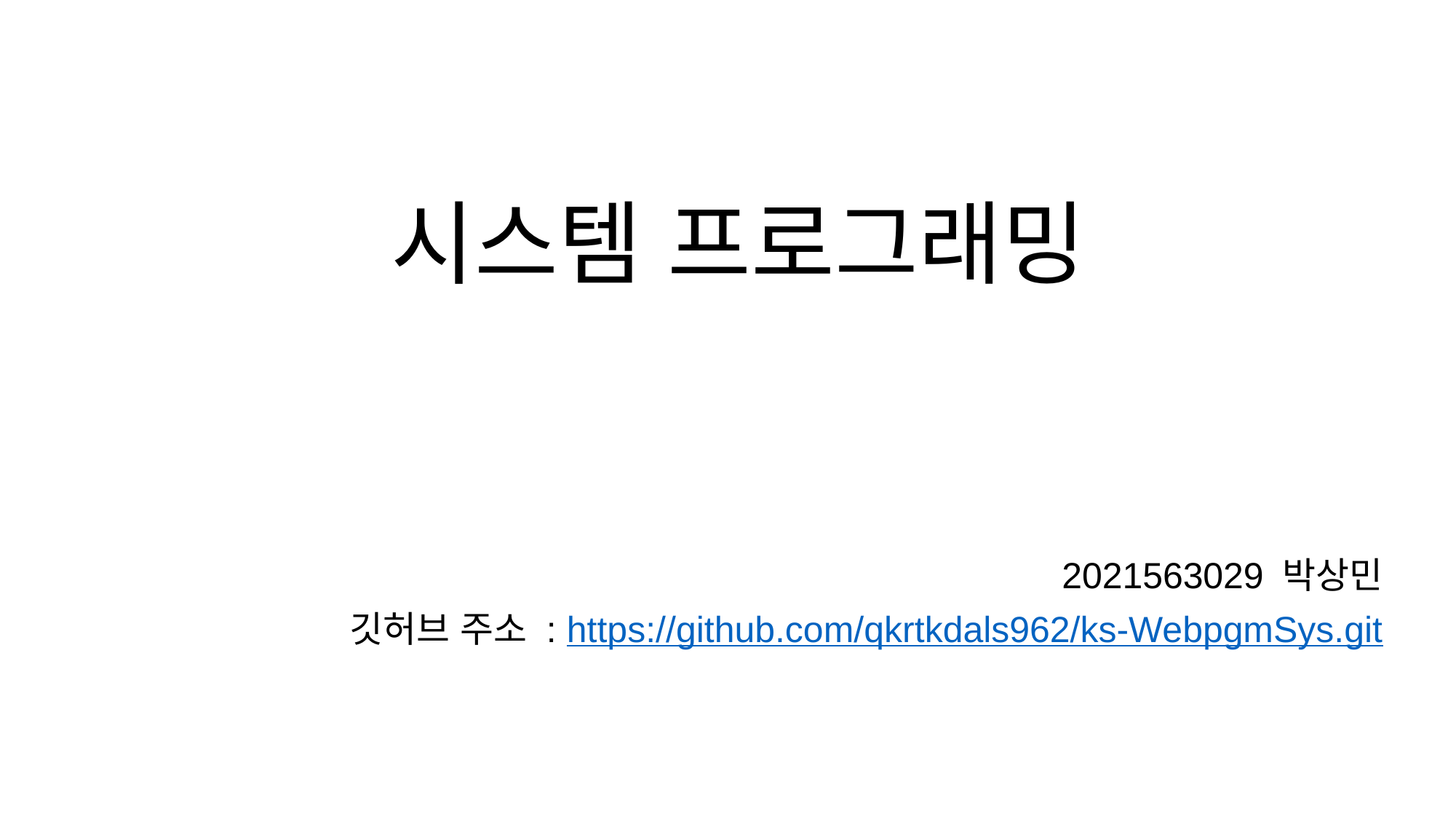

# 시스템 프로그래밍
2021563029 박상민
깃허브 주소 : https://github.com/qkrtkdals962/ks-WebpgmSys.git